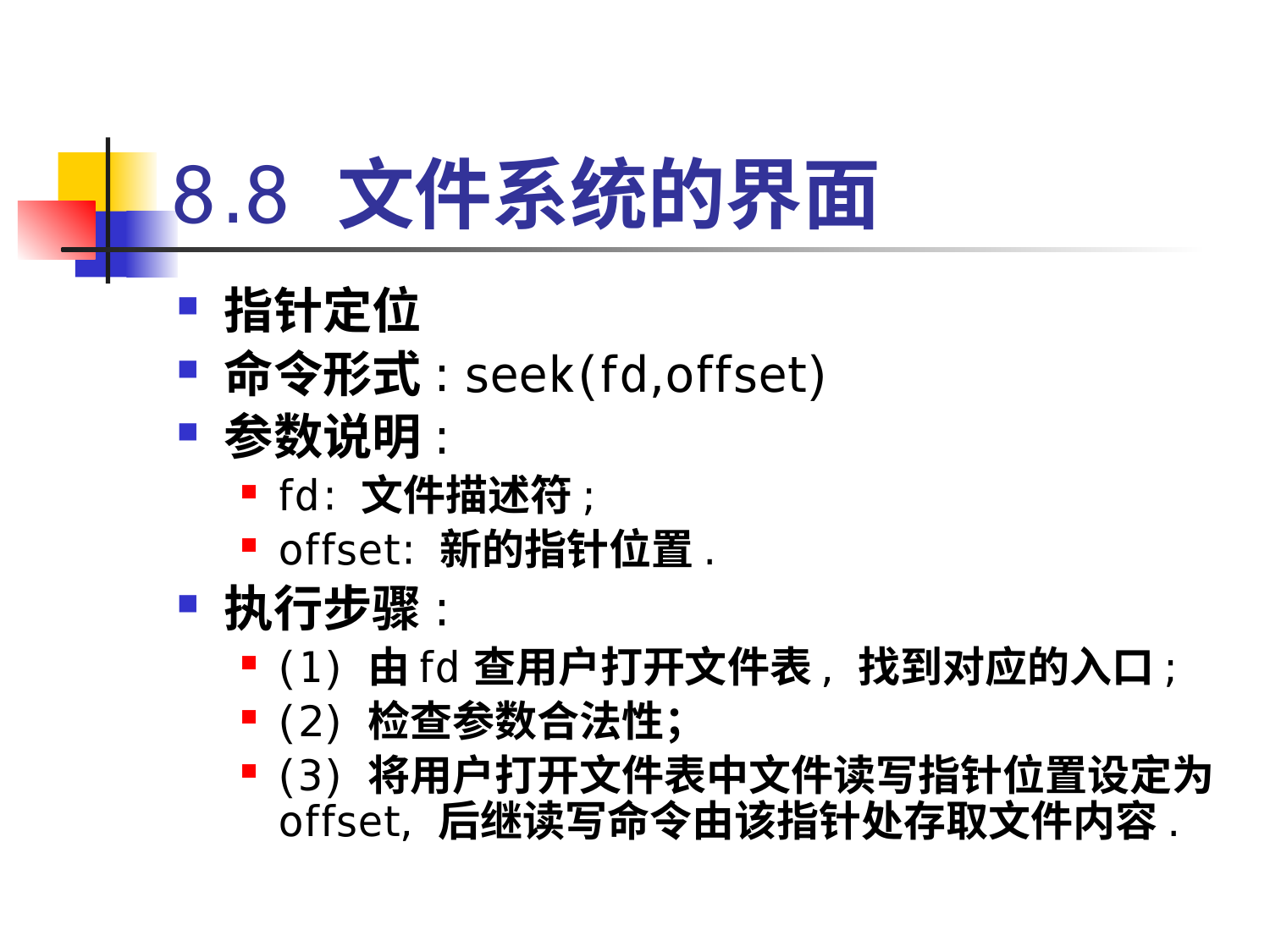

# 8.8 文件系统的界面
指针定位
命令形式: seek(fd,offset)
参数说明:
fd: 文件描述符;
offset: 新的指针位置.
执行步骤:
(1) 由fd查用户打开文件表, 找到对应的入口;
(2) 检查参数合法性；
(3) 将用户打开文件表中文件读写指针位置设定为offset, 后继读写命令由该指针处存取文件内容.